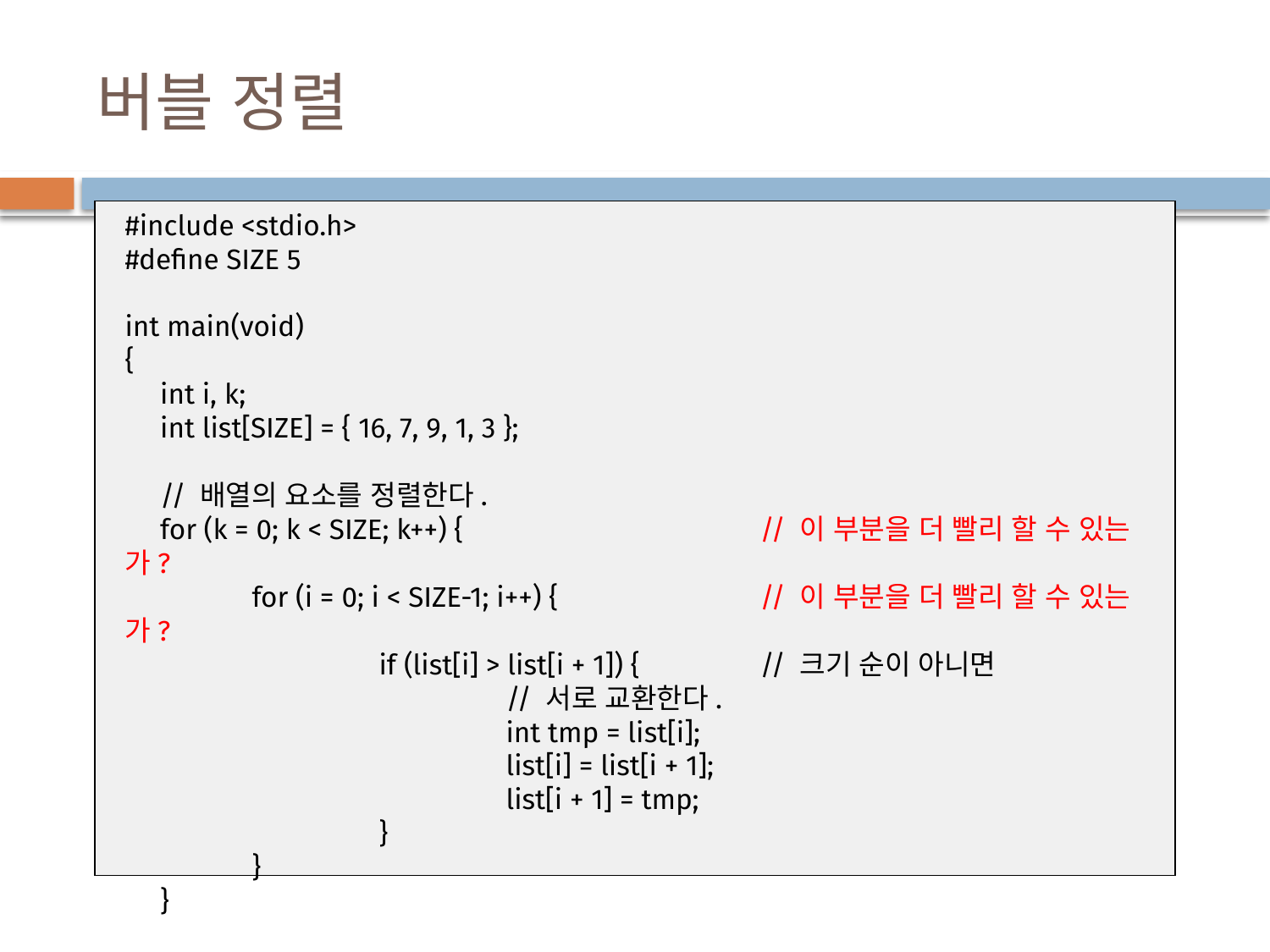

# 버블 정렬
#include <stdio.h>
#define SIZE 5

int main(void)
{
	int i, k;
	int list[SIZE] = { 16, 7, 9, 1, 3 };

	// 배열의 요소를 정렬한다.
	for (k = 0; k < SIZE; k++) {			// 이 부분을 더 빨리 할 수 있는가?
		for (i = 0; i < SIZE-1; i++) {		// 이 부분을 더 빨리 할 수 있는가?
			if (list[i] > list[i + 1]) {	// 크기 순이 아니면
				// 서로 교환한다.
				int tmp = list[i];
				list[i] = list[i + 1];
				list[i + 1] = tmp;
			}
		}
	}